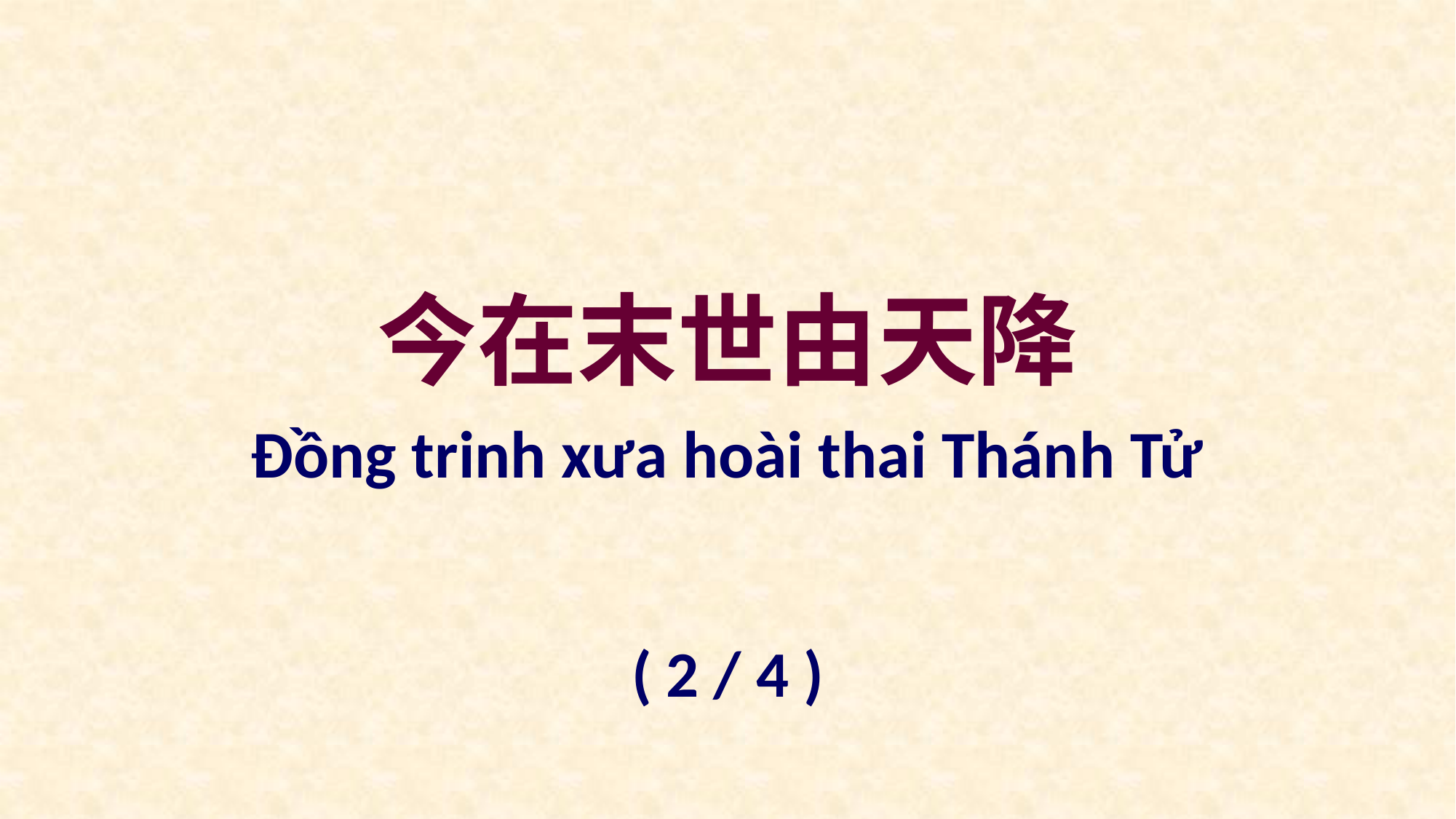

今在末世由天降
Ðồng trinh xưa hoài thai Thánh Tử
( 2 / 4 )